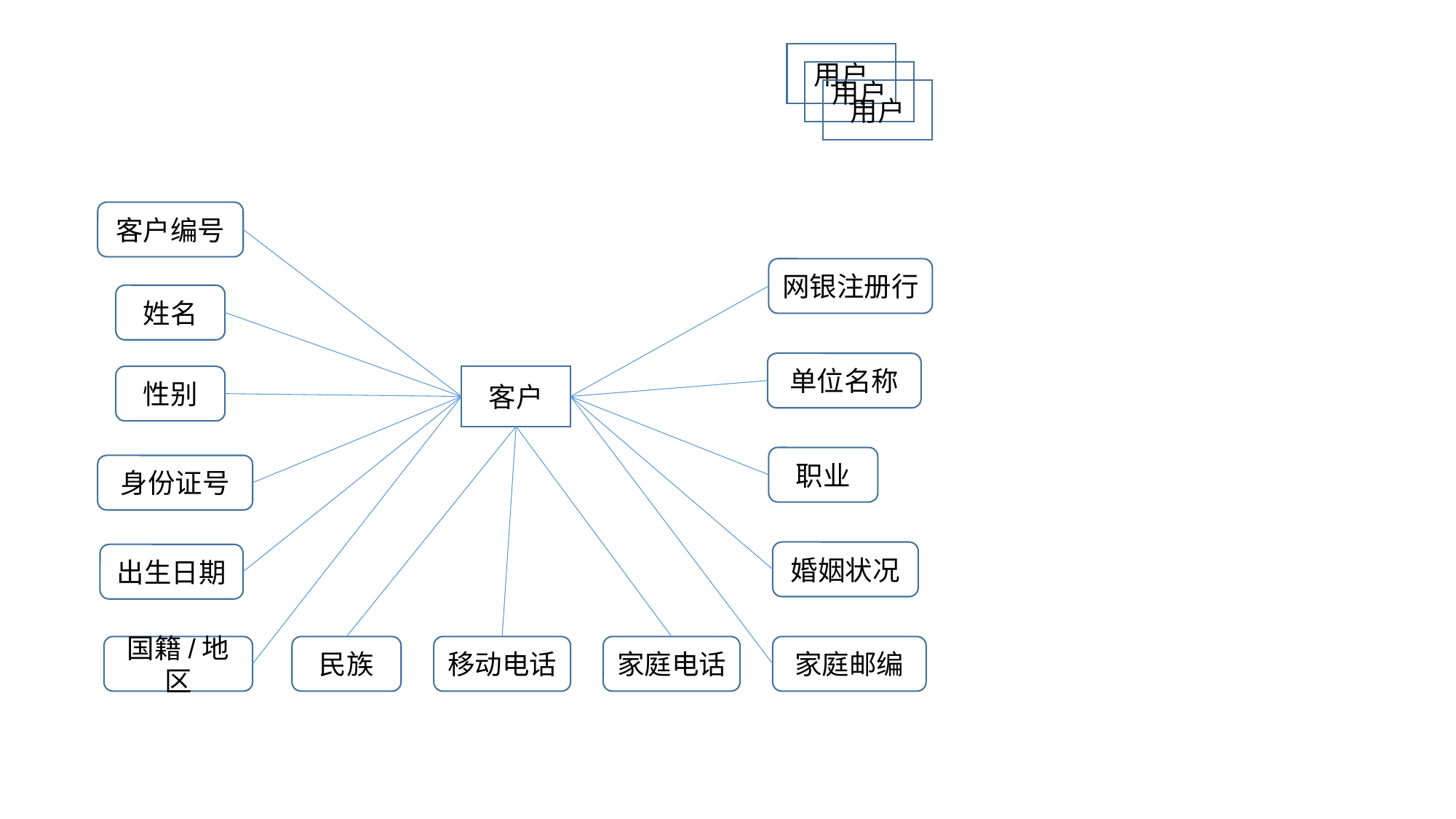

用户
用户
用户
客户编号
网银注册行
姓名
单位名称
性别
客户
职业
身份证号
婚姻状况
出生日期
国籍/地区
民族
移动电话
家庭电话
家庭邮编